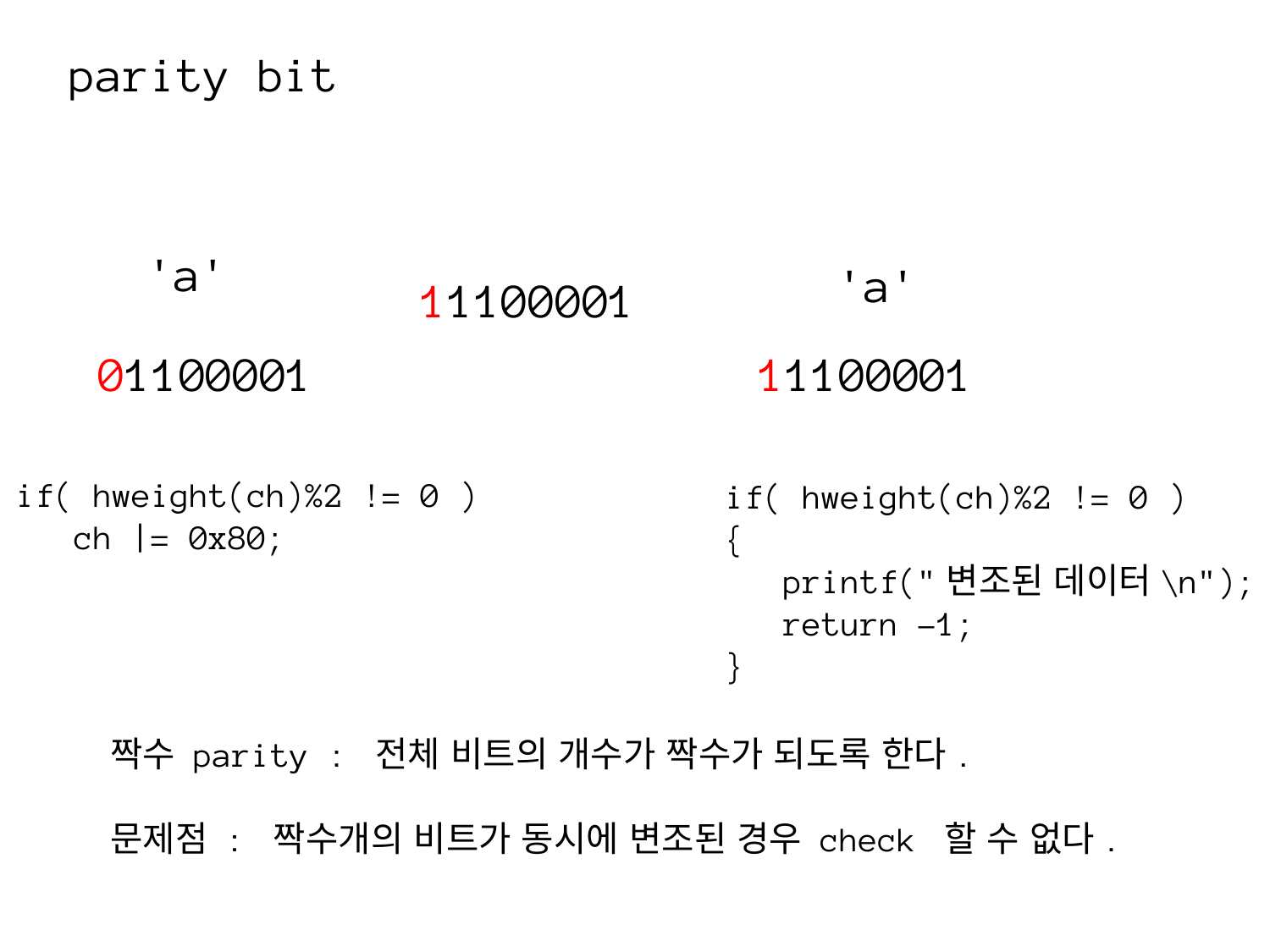

parity bit
'a'
'a'
11100001
01100001
11100001
if( hweight(ch)%2 != 0 )
   ch |= 0x80;
if( hweight(ch)%2 != 0 )
{
   printf("변조된 데이터\n");
   return -1;
}
짝수 parity : 전체 비트의 개수가 짝수가 되도록 한다.

문제점 : 짝수개의 비트가 동시에 변조된 경우 check 할 수 없다.